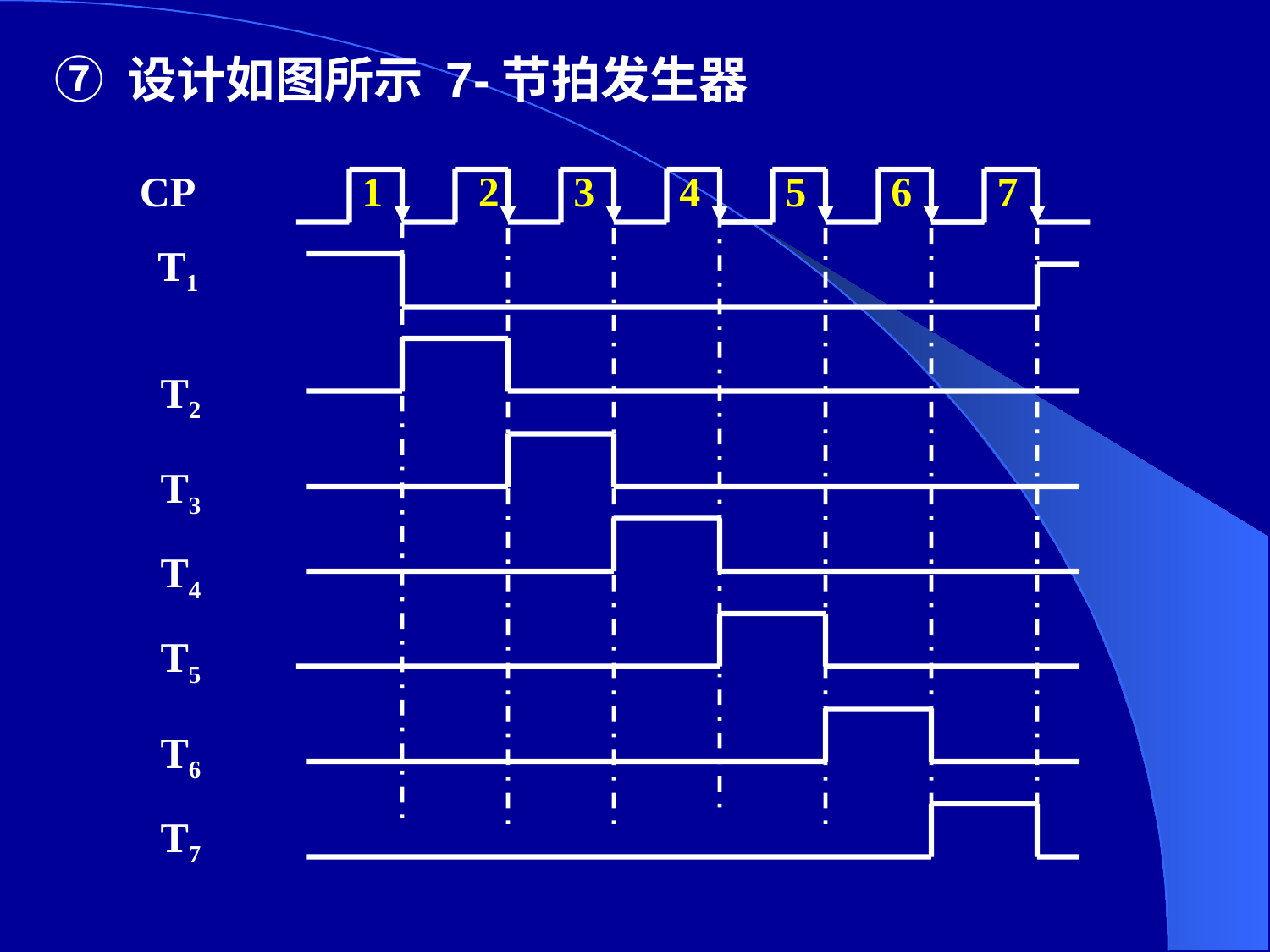

⑦ 设计如图所示 7-节拍发生器
CP
 1         2       3        4        5        6        7

T1

T2

T3

T4

T5

T6

T7